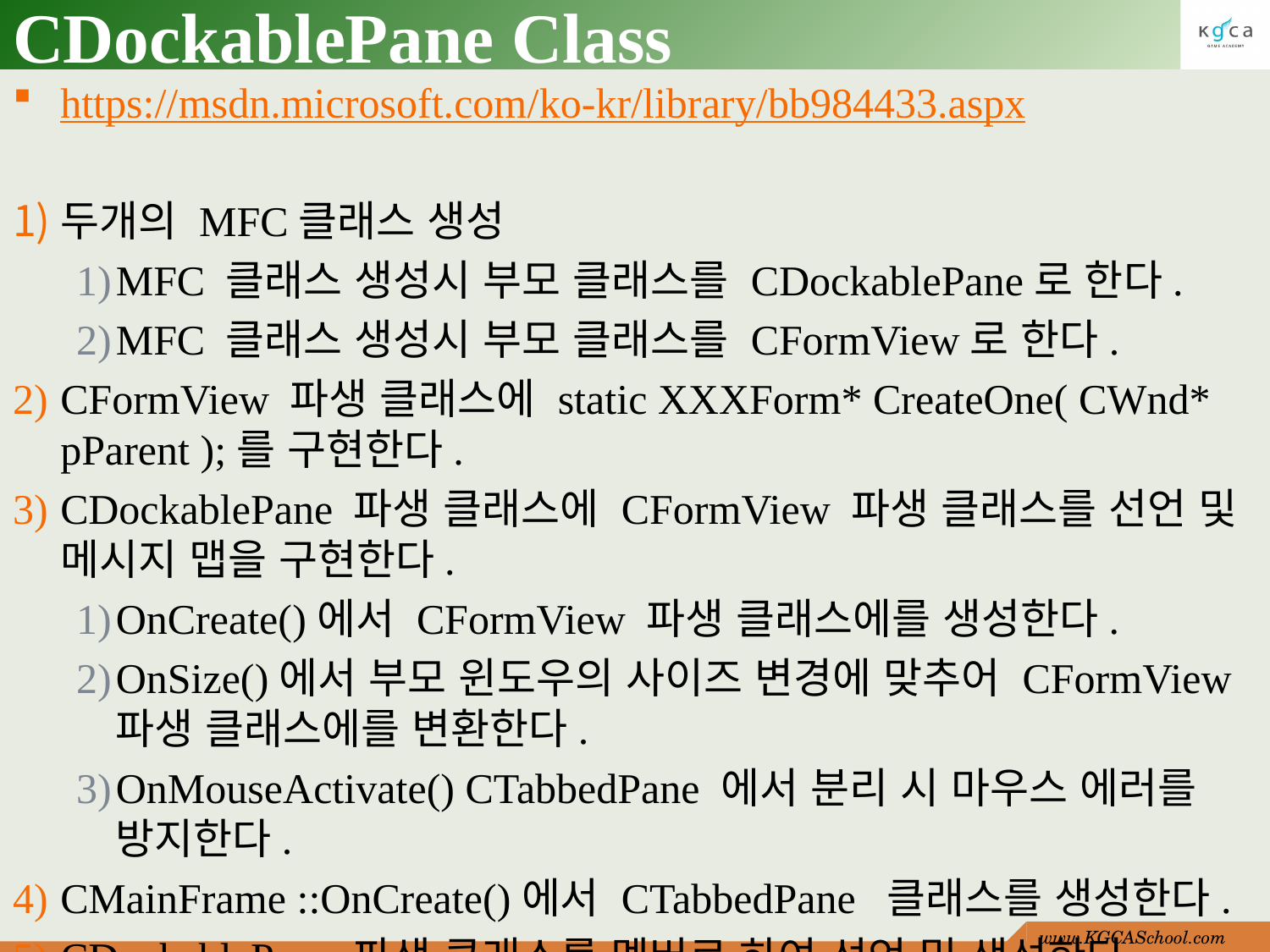

# CDockablePane Class
https://msdn.microsoft.com/ko-kr/library/bb984433.aspx

두개의 MFC클래스 생성
MFC 클래스 생성시 부모 클래스를 CDockablePane로 한다.
MFC 클래스 생성시 부모 클래스를 CFormView로 한다.
CFormView 파생 클래스에 static XXXForm* CreateOne( CWnd* pParent );를 구현한다.
CDockablePane 파생 클래스에 CFormView 파생 클래스를 선언 및 메시지 맵을 구현한다.
OnCreate()에서 CFormView 파생 클래스에를 생성한다.
OnSize()에서 부모 윈도우의 사이즈 변경에 맞추어 CFormView 파생 클래스에를 변환한다.
OnMouseActivate() CTabbedPane 에서 분리 시 마우스 에러를 방지한다.
CMainFrame ::OnCreate()에서 CTabbedPane  클래스를 생성한다.
CDockablePane 파생 클래스를 멤버로 하여 선언 및 생성한다.
도킹을 활성화 하여 CTabbedPane  에 추가한다.